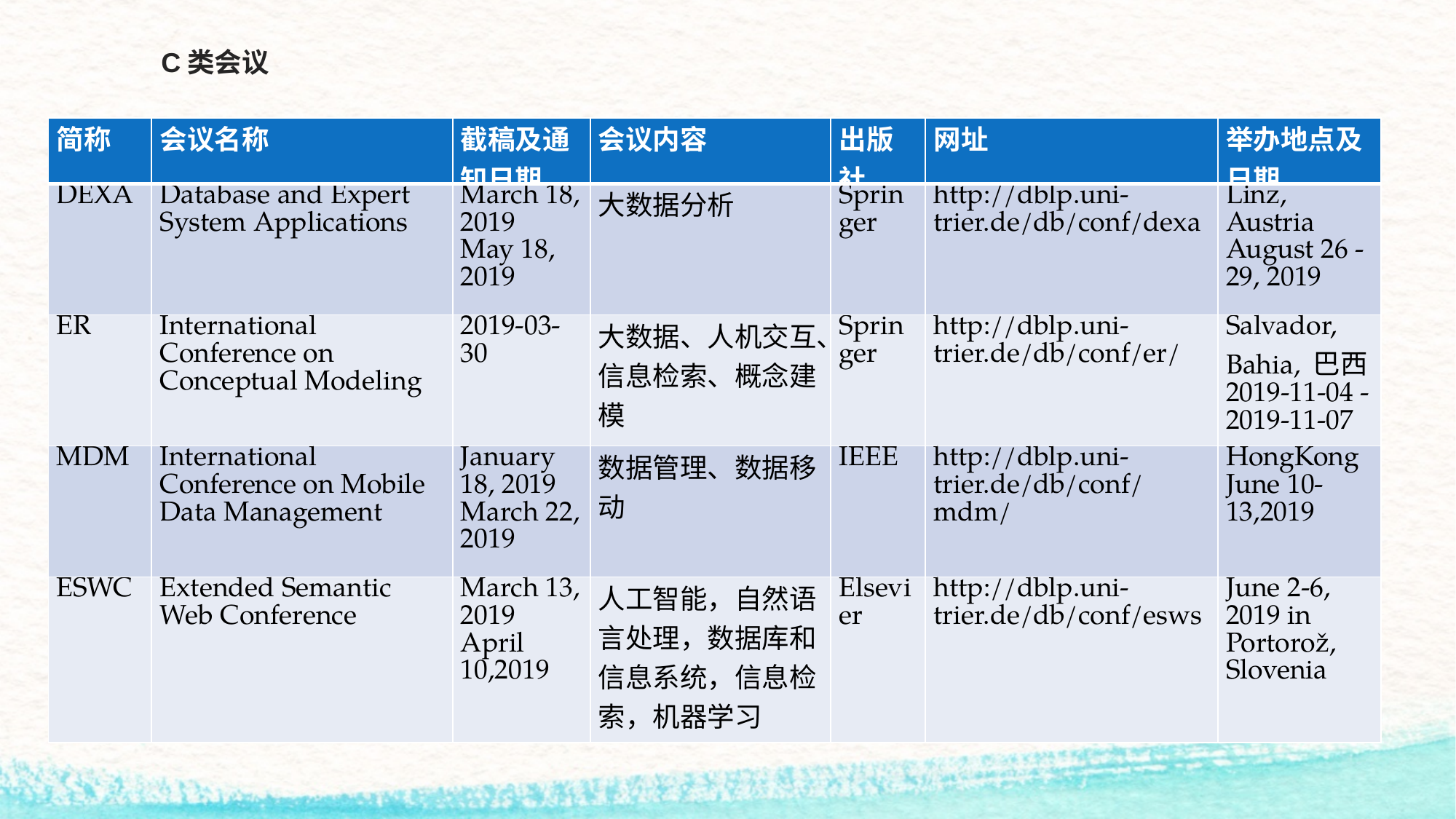

C类会议
| 简称 | 会议名称 | 截稿及通知日期 | 会议内容 | 出版社 | 网址 | 举办地点及日期 |
| --- | --- | --- | --- | --- | --- | --- |
| DEXA | Database and Expert System Applications | March 18, 2019 May 18, 2019 | 大数据分析 | Springer | http://dblp.uni-trier.de/db/conf/dexa | Linz, Austria August 26 - 29, 2019 |
| ER | International Conference on Conceptual Modeling | 2019-03-30 | 大数据、人机交互、信息检索、概念建模 | Springer | http://dblp.uni-trier.de/db/conf/er/ | Salvador, Bahia, 巴西 2019-11-04 - 2019-11-07 |
| MDM | International Conference on Mobile Data Management | January 18, 2019 March 22, 2019 | 数据管理、数据移动 | IEEE | http://dblp.uni-trier.de/db/conf/mdm/ | HongKong June 10-13,2019 |
| ESWC | Extended Semantic Web Conference | March 13, 2019 April 10,2019 | 人工智能，自然语言处理，数据库和信息系统，信息检索，机器学习 | Elsevier | http://dblp.uni-trier.de/db/conf/esws | June 2-6, 2019 in Portorož, Slovenia |